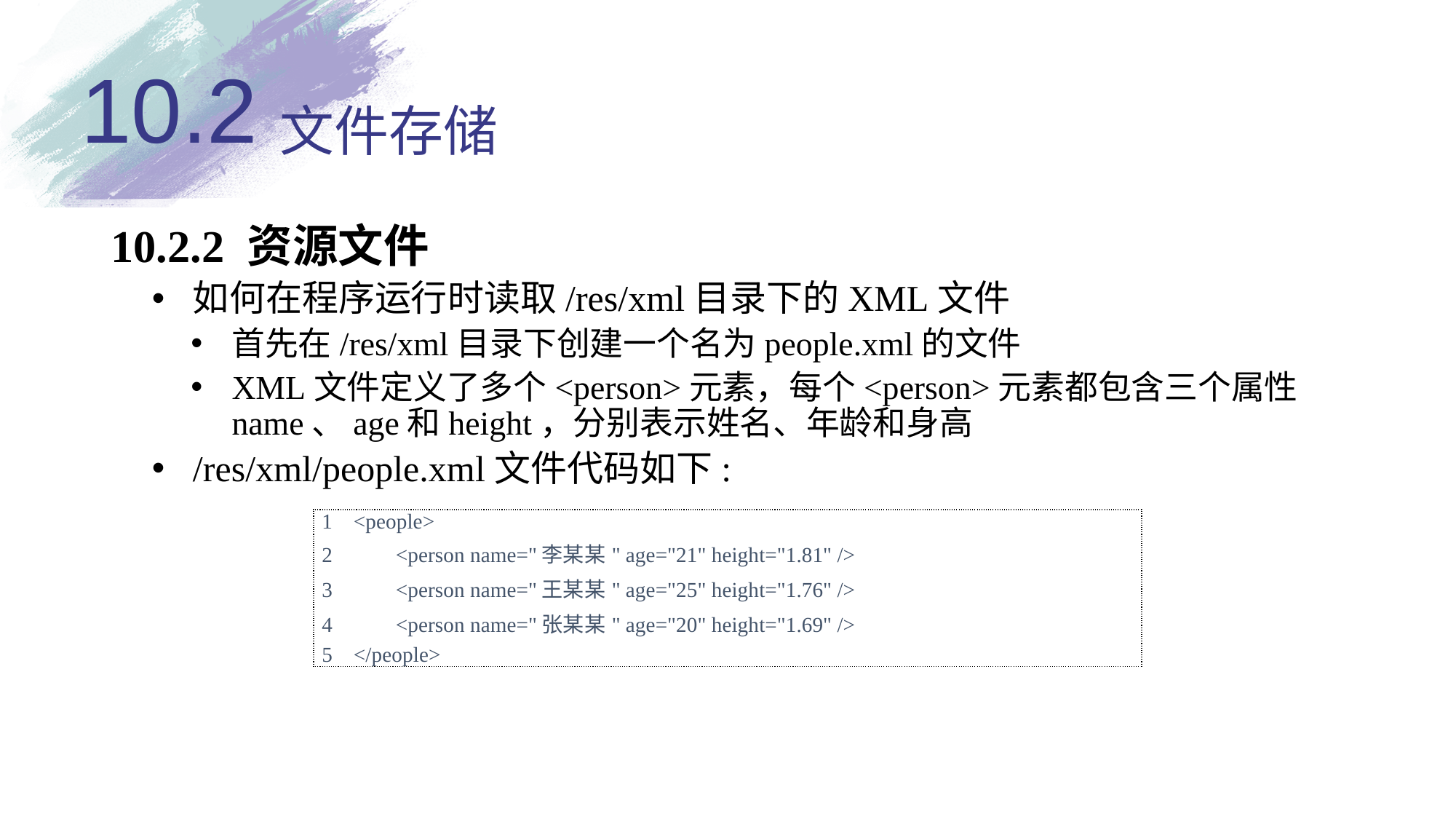

10.2
# 文件存储
10.2.2 资源文件
如何在程序运行时读取/res/xml目录下的XML文件
首先在/res/xml目录下创建一个名为people.xml的文件
XML文件定义了多个<person>元素，每个<person>元素都包含三个属性name、age和height，分别表示姓名、年龄和身高
/res/xml/people.xml文件代码如下:
| 1 <people> 2 <person name="李某某" age="21" height="1.81" /> 3 <person name="王某某" age="25" height="1.76" /> 4 <person name="张某某" age="20" height="1.69" /> 5 </people> |
| --- |